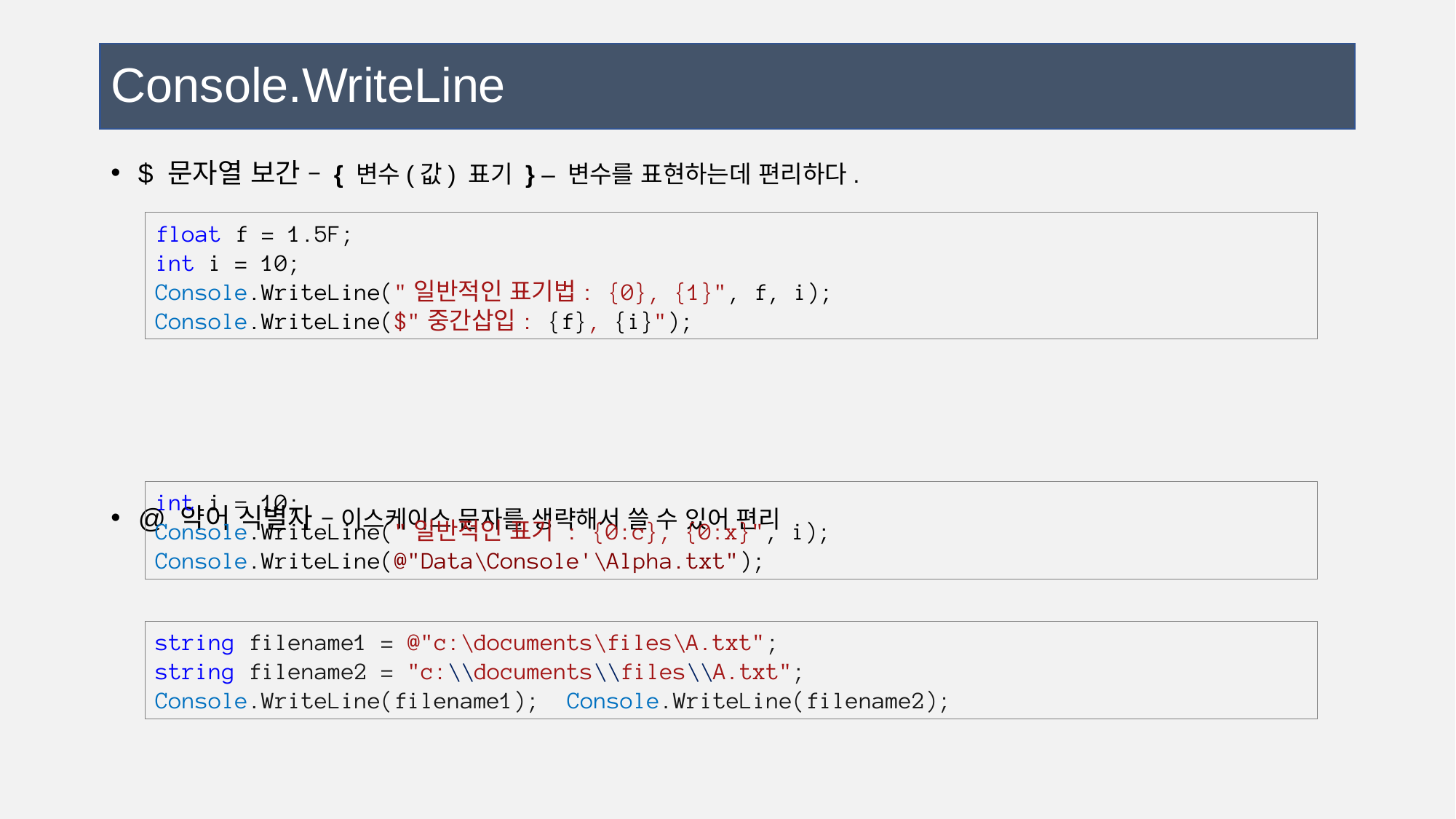

# Console.WriteLine
$ 문자열 보간 – { 변수(값) 표기 } – 변수를 표현하는데 편리하다.

@ 약어 식별자 – 이스케이스 문자를 생략해서 쓸 수 있어 편리
float f = 1.5F;
int i = 10;
Console.WriteLine("일반적인 표기법: {0}, {1}", f, i);
Console.WriteLine($"중간삽입: {f}, {i}");
int i = 10;
Console.WriteLine("일반적인 표기 : {0:c}, {0:x}", i);
Console.WriteLine(@"Data\Console'\Alpha.txt");
string filename1 = @"c:\documents\files\A.txt";
string filename2 = "c:\\documents\\files\\A.txt";
Console.WriteLine(filename1);  Console.WriteLine(filename2);